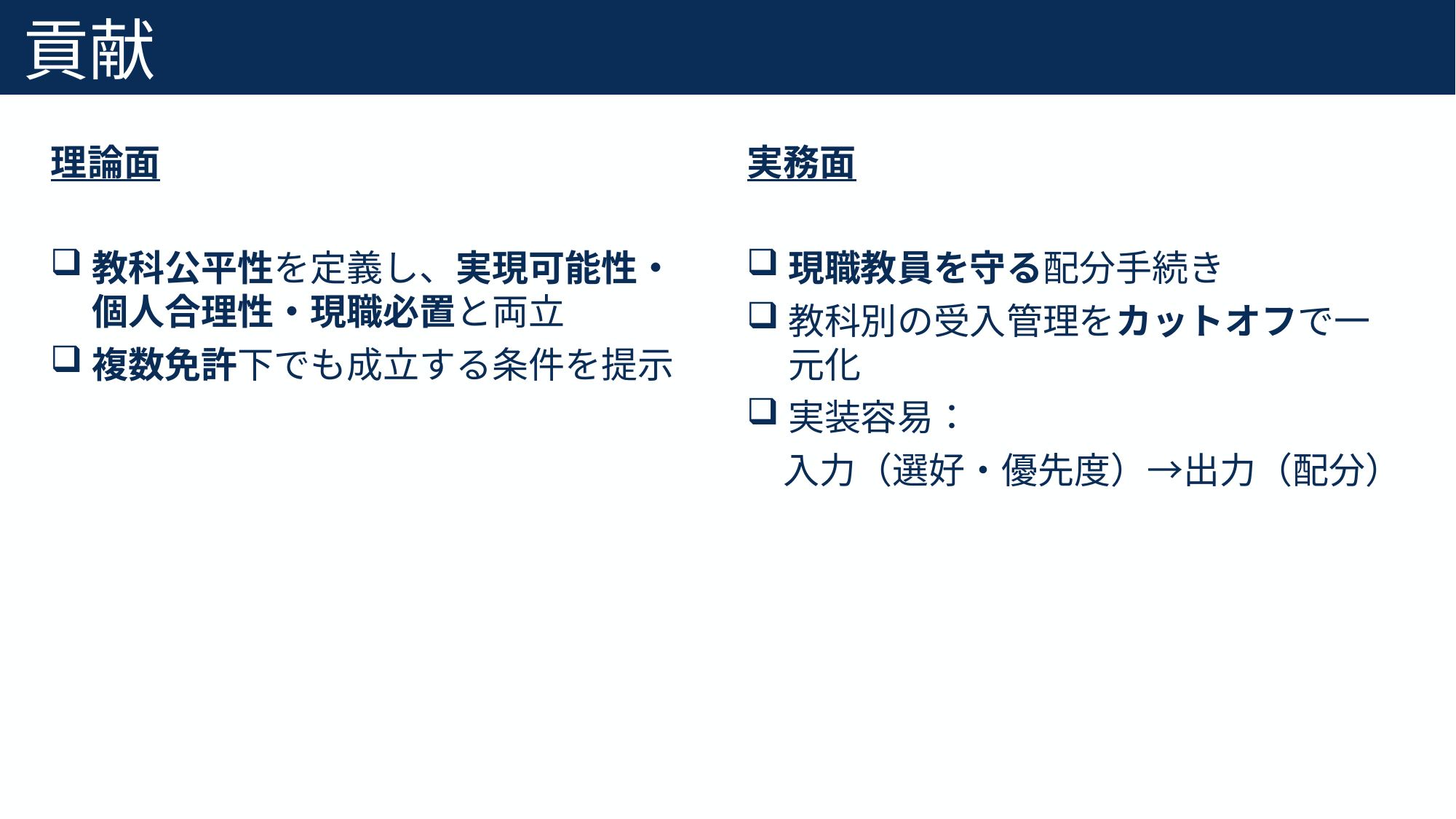

# 貢献
52
理論面

教科公平性を定義し、実現可能性・個人合理性・現職必置と両立
複数免許下でも成立する条件を提示

実務面

現職教員を守る配分手続き
教科別の受入管理をカットオフで一元化
実装容易：
　入力（選好・優先度）→出力（配分）